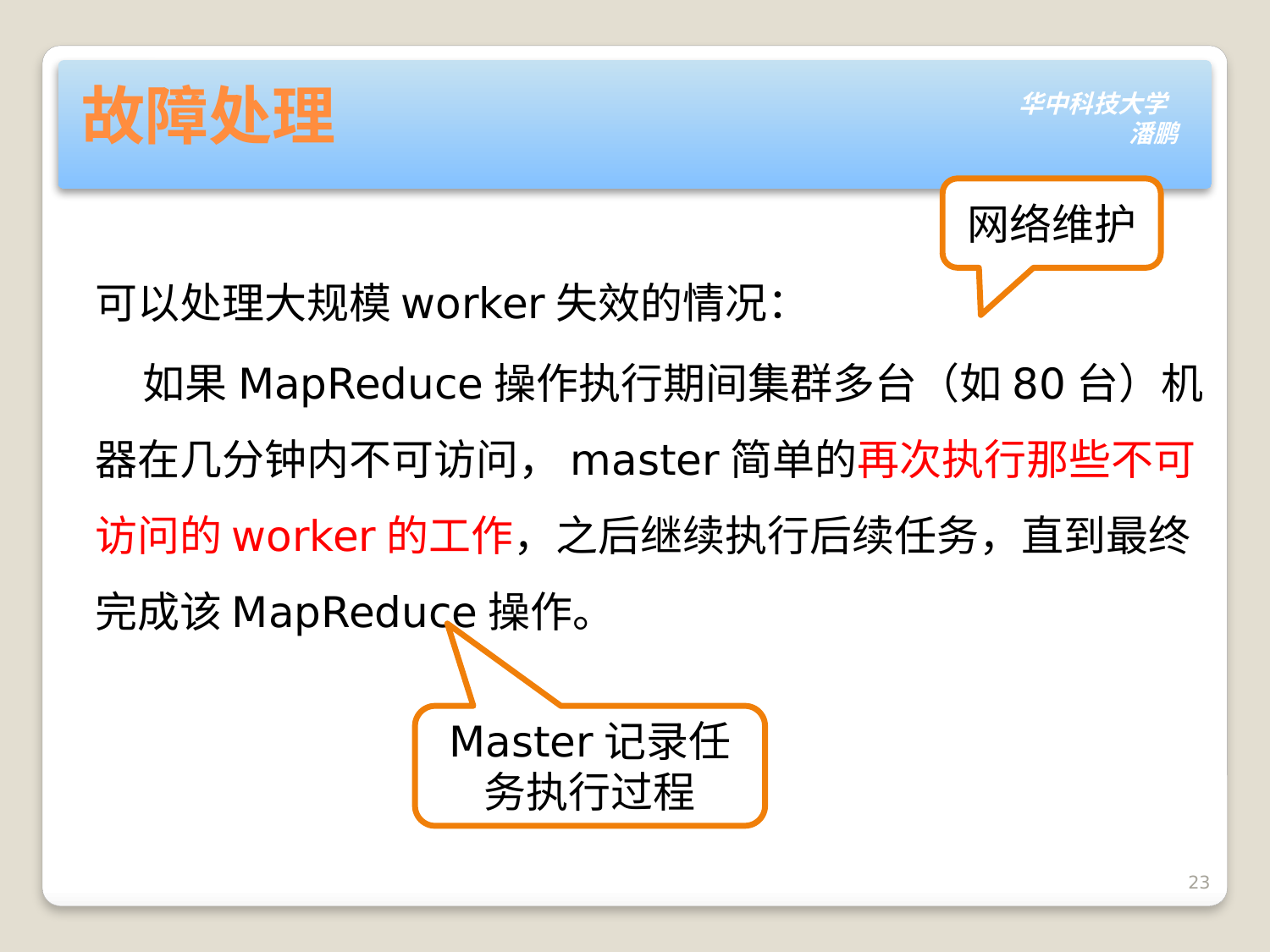

# 故障处理
网络维护
可以处理大规模worker失效的情况：
    如果MapReduce操作执行期间集群多台（如80台）机器在几分钟内不可访问，master简单的再次执行那些不可访问的worker的工作，之后继续执行后续任务，直到最终完成该MapReduce操作。
Master记录任务执行过程
23